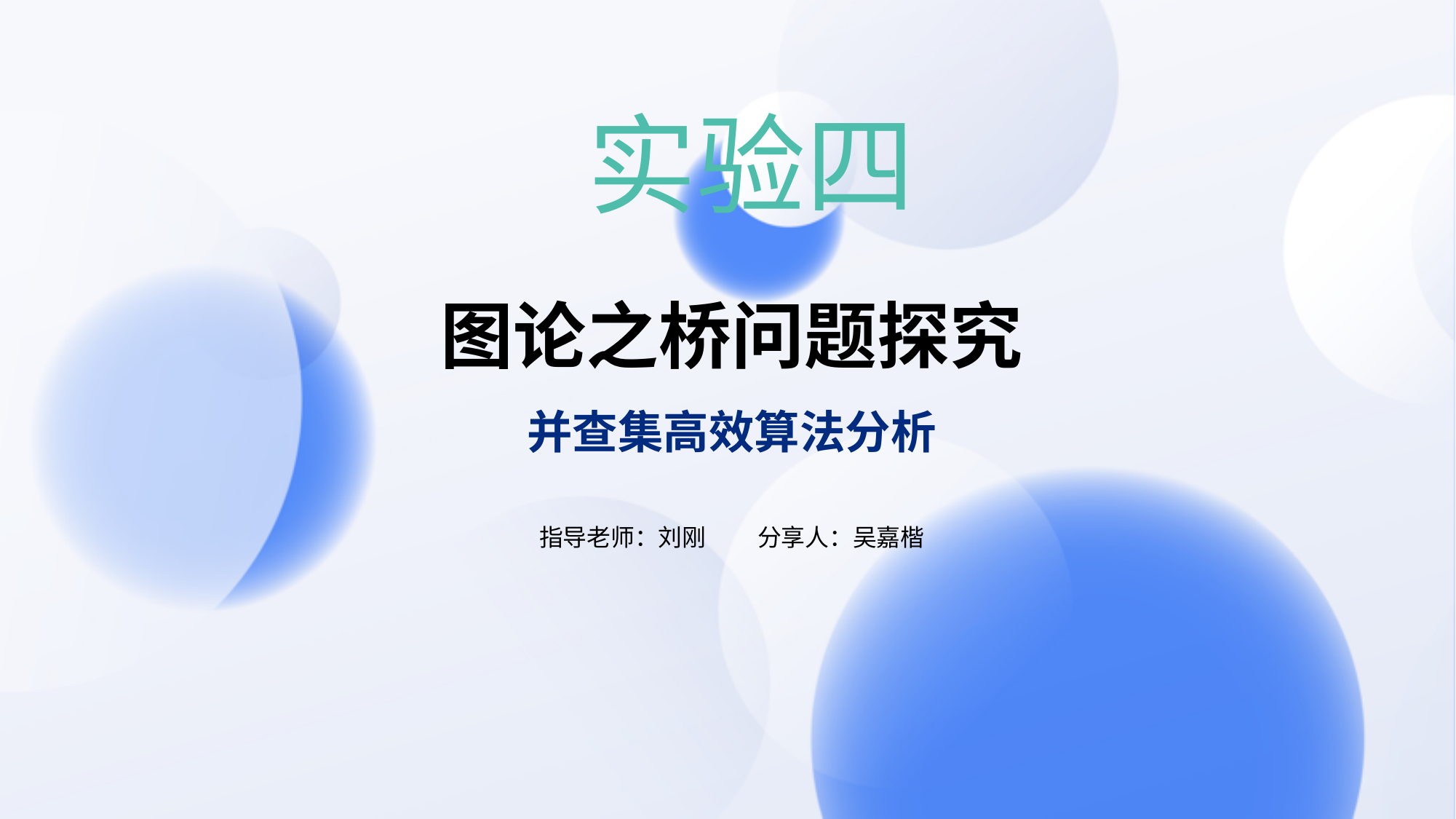

实验四
图论之桥问题探究
并查集高效算法分析

指导老师：刘刚	分享人：吴嘉楷